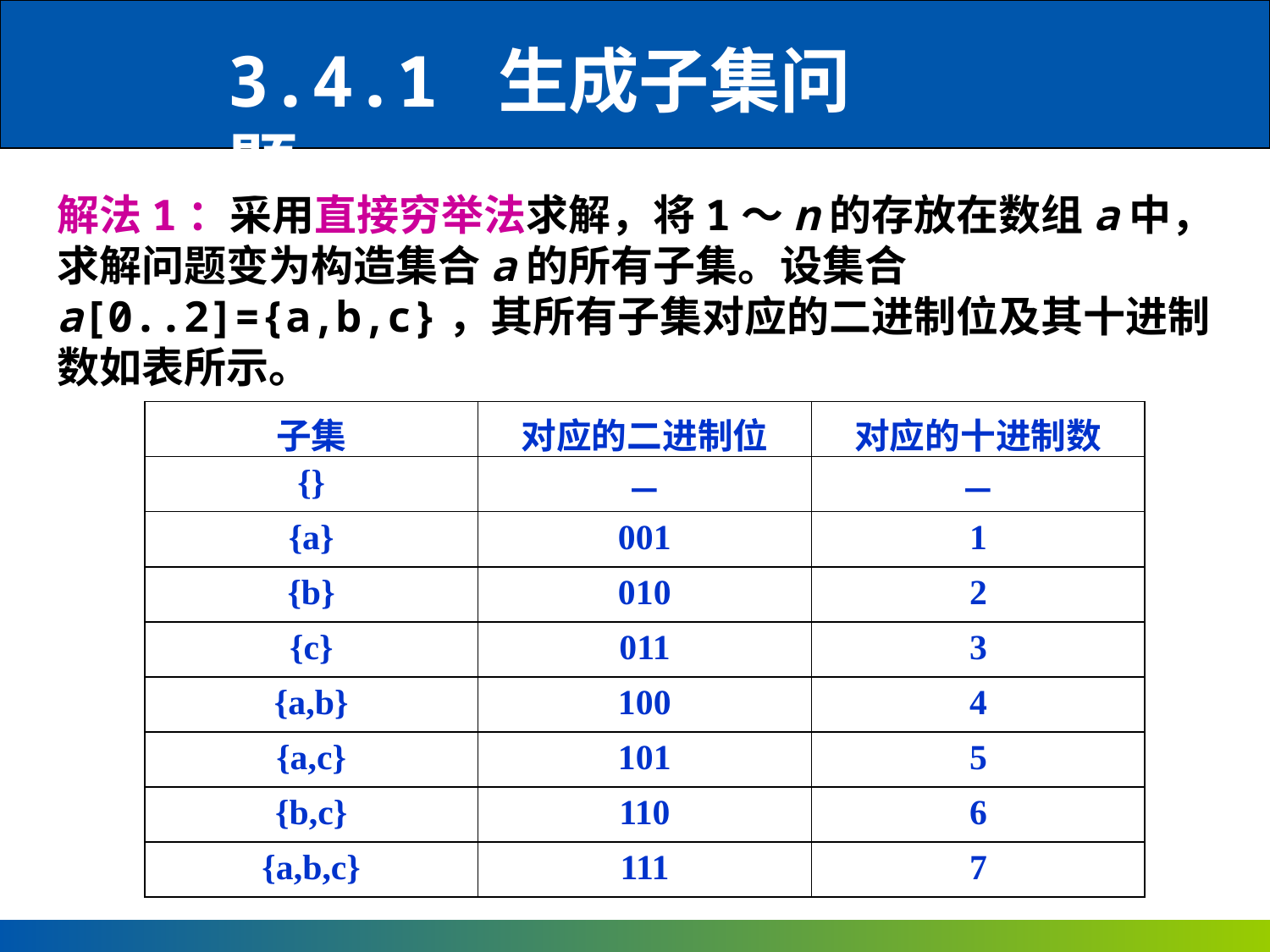

3.4.1 生成子集问题
解法1：采用直接穷举法求解，将1～n的存放在数组a中，求解问题变为构造集合a的所有子集。设集合a[0..2]={a,b,c}，其所有子集对应的二进制位及其十进制数如表所示。
| 子集 | 对应的二进制位 | 对应的十进制数 |
| --- | --- | --- |
| {} | － | － |
| {a} | 001 | 1 |
| {b} | 010 | 2 |
| {c} | 011 | 3 |
| {a,b} | 100 | 4 |
| {a,c} | 101 | 5 |
| {b,c} | 110 | 6 |
| {a,b,c} | 111 | 7 |